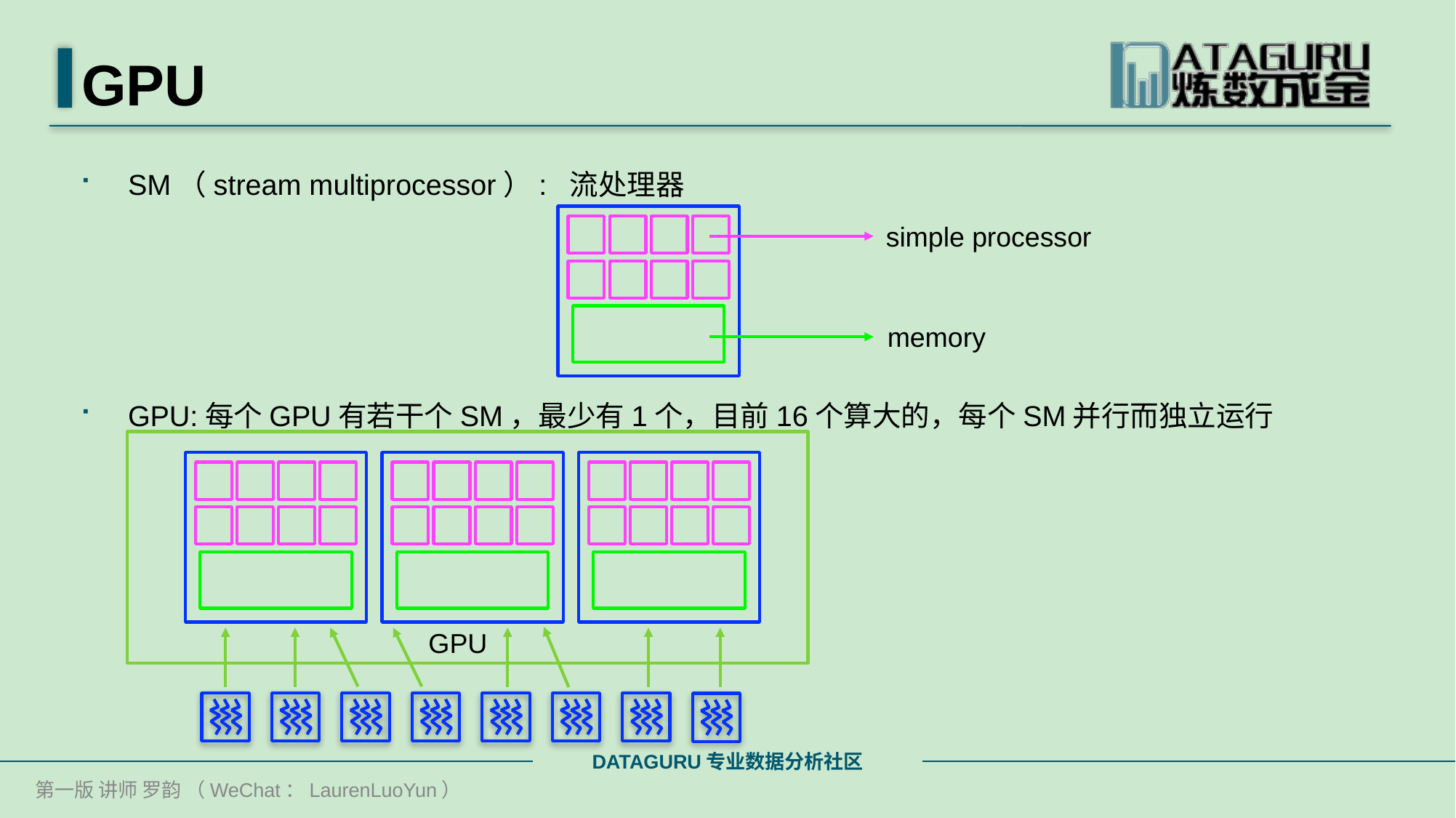

# GPU
SM（stream multiprocessor）:  流处理器

GPU:每个GPU有若干个SM，最少有1个，目前16个算大的，每个SM并行而独立运行

simple processor

memory

GPU